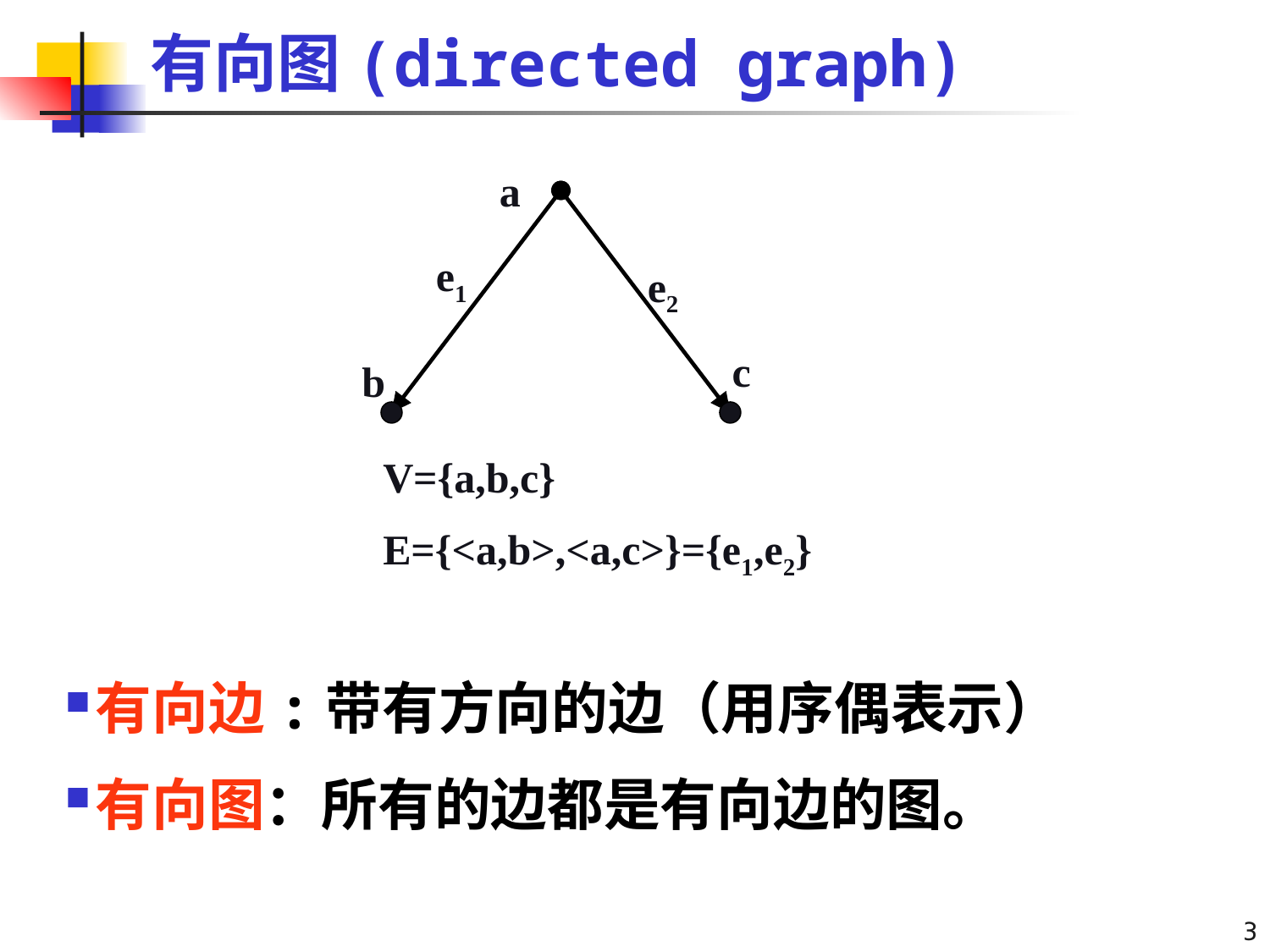

# 有向图(directed graph)

a

e1
e2
c
b

V={a,b,c}
E={<a,b>,<a,c>}={e1,e2}
有向边:带有方向的边（用序偶表示）
有向图：所有的边都是有向边的图。
3